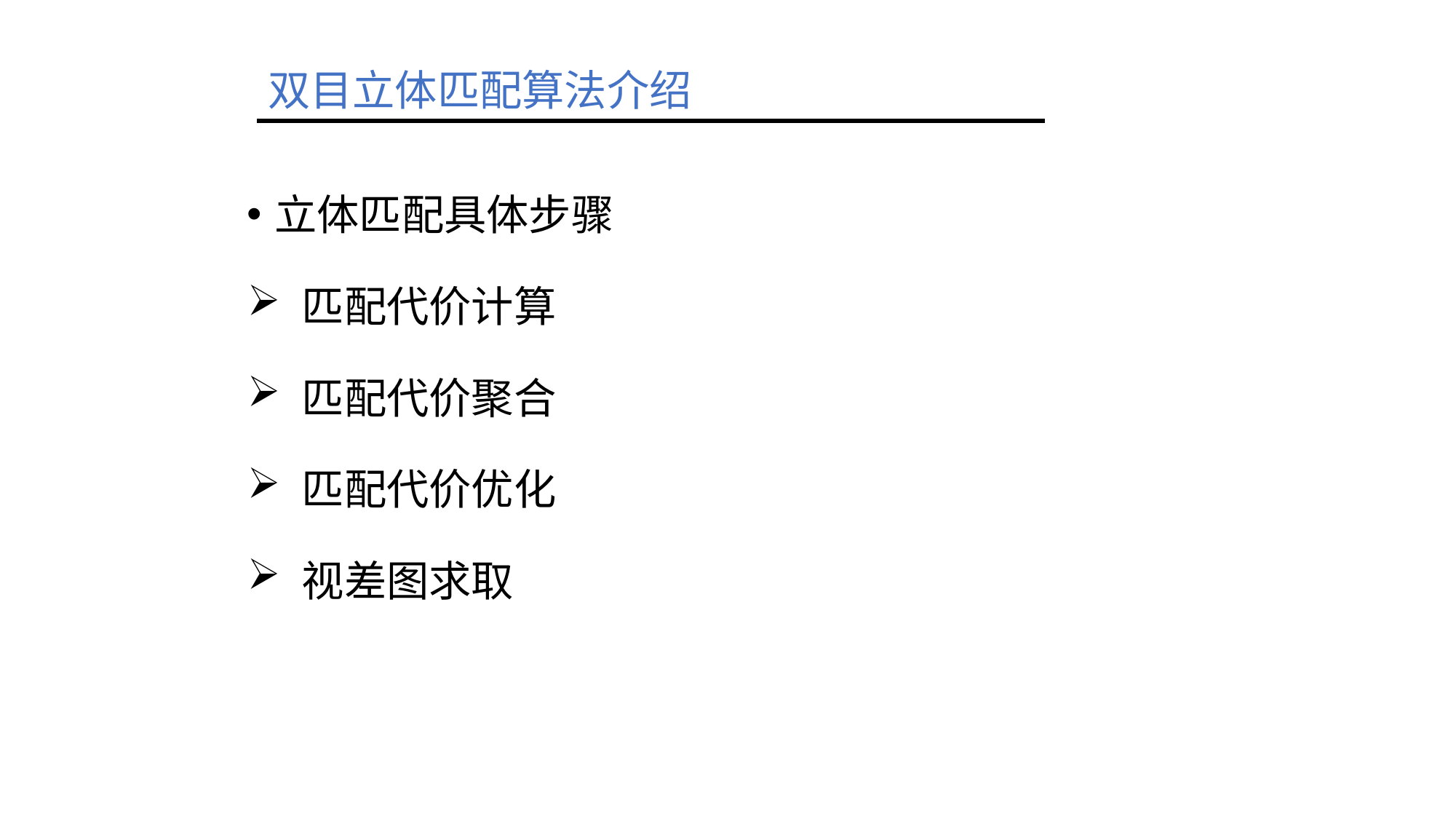

# 双目立体匹配算法介绍
立体匹配具体步骤
匹配代价计算
匹配代价聚合
匹配代价优化
视差图求取